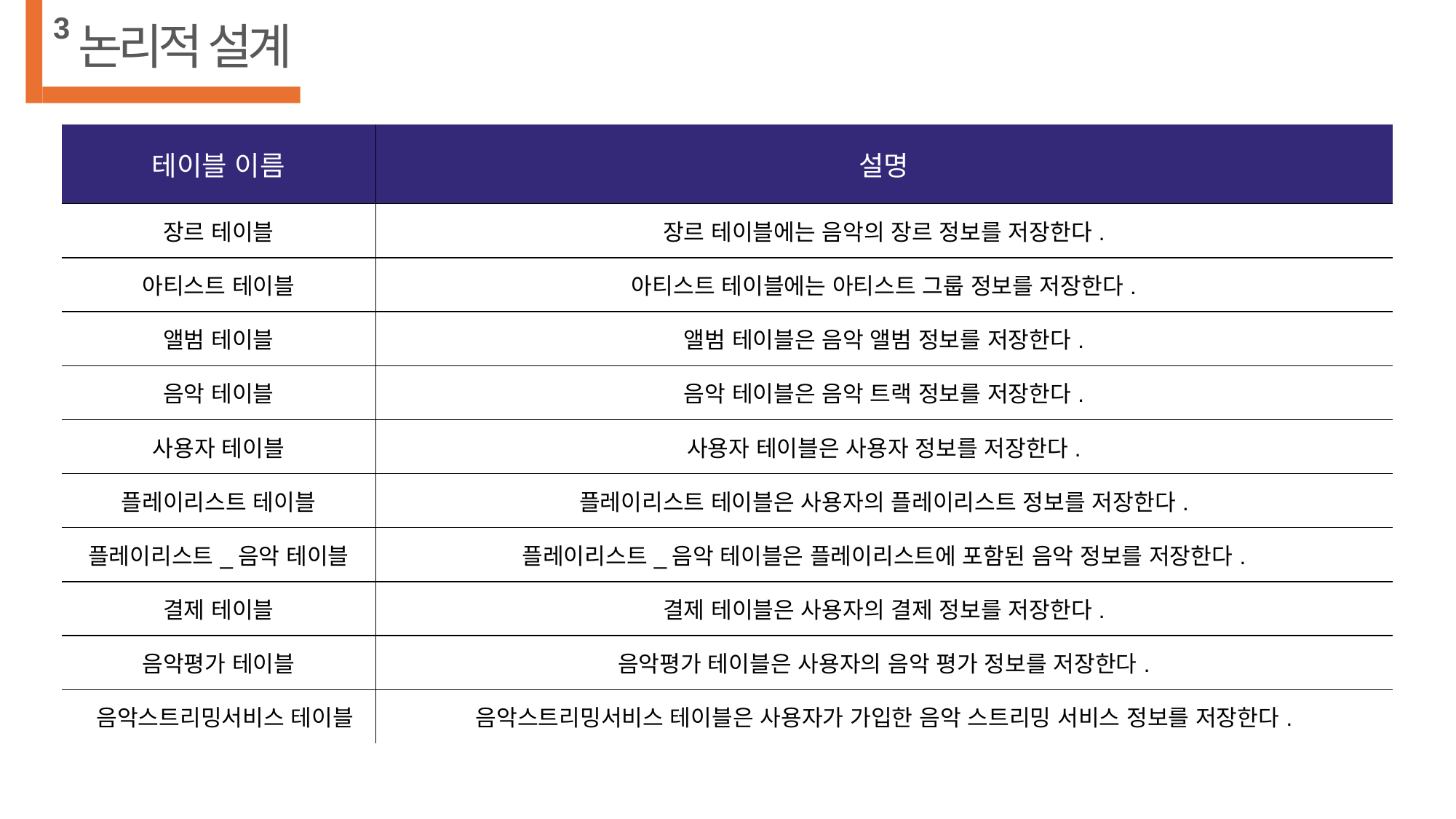

3
논리적 설계
| 테이블 이름 | 설명 |
| --- | --- |
| 장르 테이블 | 장르 테이블에는 음악의 장르 정보를 저장한다. |
| 아티스트 테이블 | 아티스트 테이블에는 아티스트 그룹 정보를 저장한다. |
| 앨범 테이블 | 앨범 테이블은 음악 앨범 정보를 저장한다. |
| 음악 테이블 | 음악 테이블은 음악 트랙 정보를 저장한다. |
| 사용자 테이블 | 사용자 테이블은 사용자 정보를 저장한다. |
| 플레이리스트 테이블 | 플레이리스트 테이블은 사용자의 플레이리스트 정보를 저장한다. |
| 플레이리스트\_음악 테이블 | 플레이리스트\_음악 테이블은 플레이리스트에 포함된 음악 정보를 저장한다. |
| 결제 테이블 | 결제 테이블은 사용자의 결제 정보를 저장한다. |
| 음악평가 테이블 | 음악평가 테이블은 사용자의 음악 평가 정보를 저장한다. |
| 음악스트리밍서비스 테이블 | 음악스트리밍서비스 테이블은 사용자가 가입한 음악 스트리밍 서비스 정보를 저장한다. |